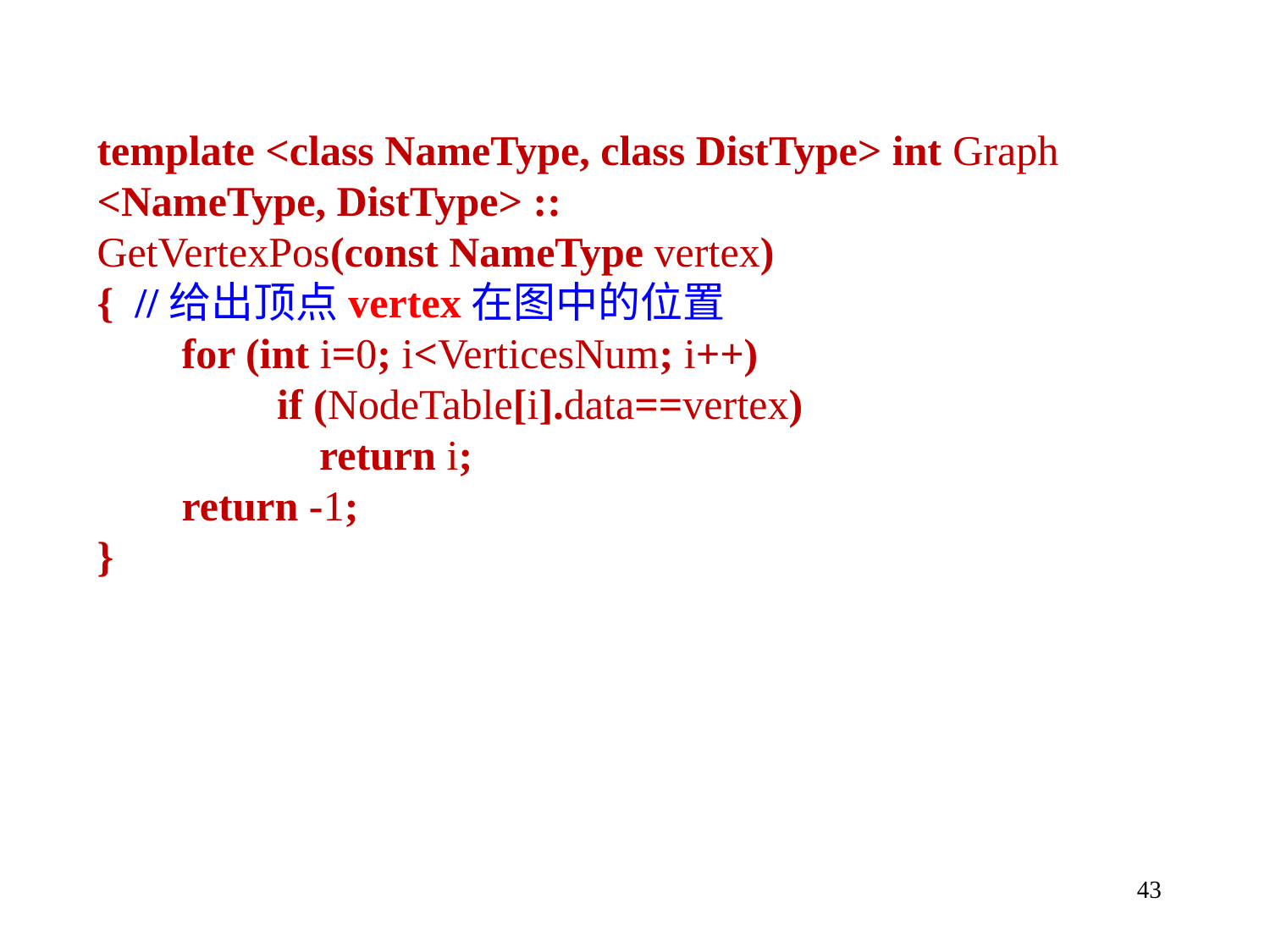

template <class NameType, class DistType> int Graph <NameType, DistType> ::
GetVertexPos(const NameType vertex)
{  //给出顶点vertex在图中的位置
        for (int i=0; i<VerticesNum; i++)
	     if (NodeTable[i].data==vertex)
	         return i;
        return -1;
}
43